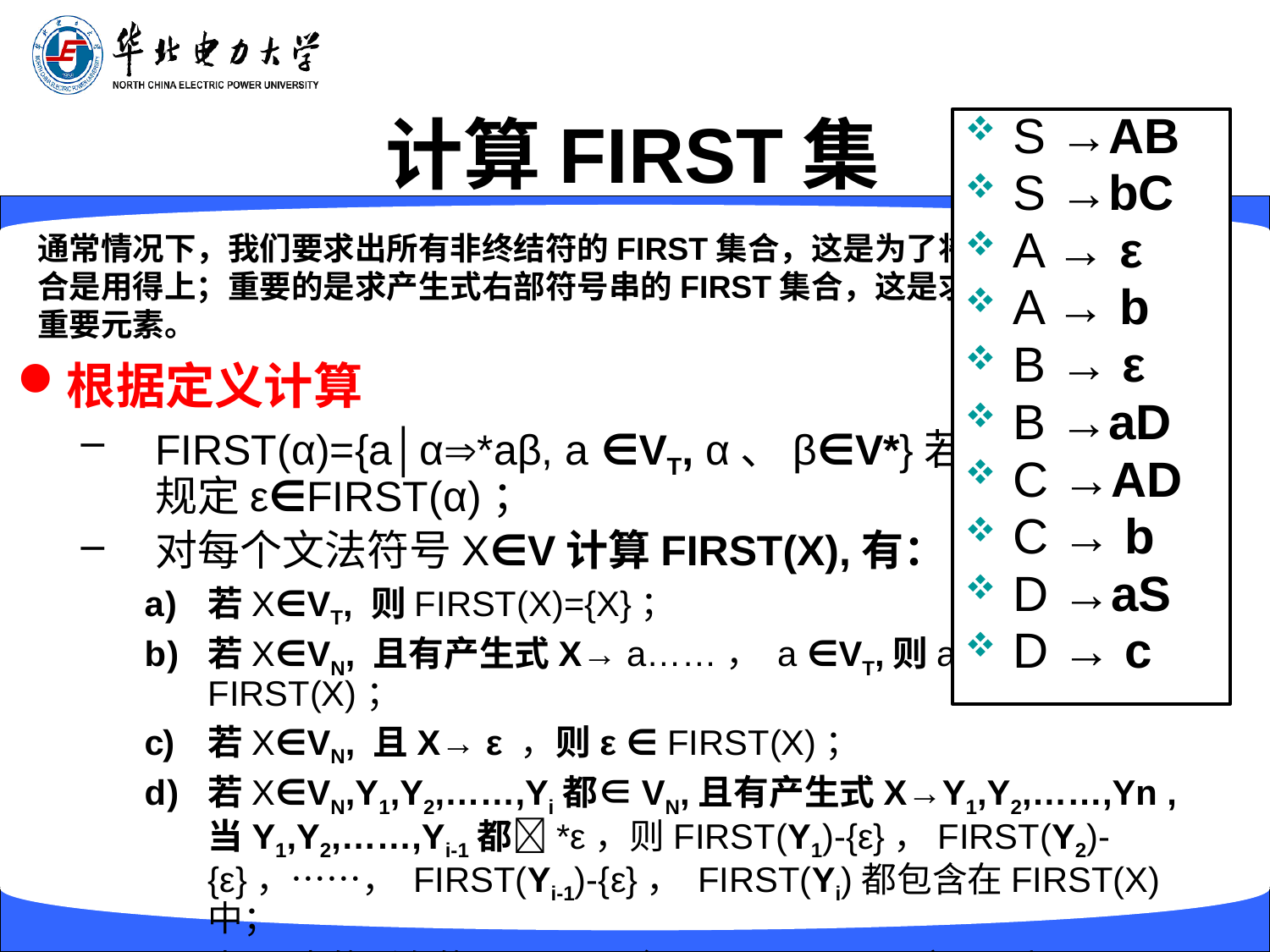

# 计算FIRST集
S →AB
S →bC
A → ε
A → b
B → ε
B →aD
C →AD
C → b
D →aS
D → c
通常情况下，我们要求出所有非终结符的FIRST集合，这是为了将来求FOLLOW集合是用得上；重要的是求产生式右部符号串的FIRST集合，这是求SELECT集合的重要元素。
根据定义计算
FIRST(α)={a│α⇒*aβ, a ∈VT, α、β∈V*}若α⇒*ε，则规定ε∈FIRST(α)；
对每个文法符号X∈V计算FIRST(X),有：
若X∈VT, 则FIRST(X)={X}；
若X∈VN, 且有产生式X→ a……， a ∈VT,则a ∈ FIRST(X)；
若X∈VN, 且X→ ε ，则ε ∈ FIRST(X)；
若X∈VN,Y1,Y2,……,Yi都∈VN,且有产生式X→Y1,Y2,……,Yn ,当Y1,Y2,……,Yi-1都⇒*ε，则FIRST(Y1)-{ε}，FIRST(Y2)-{ε}，……， FIRST(Yi-1)-{ε}， FIRST(Yi)都包含在FIRST(X)中；
当d)中的所有的Yi ⇒*ε，（i=1，2，…，n），则FIRST(X)= FIRST(Y1)∪ FIRST(Y2)∪……∪ FIRST(Yn) ∪{ε}.